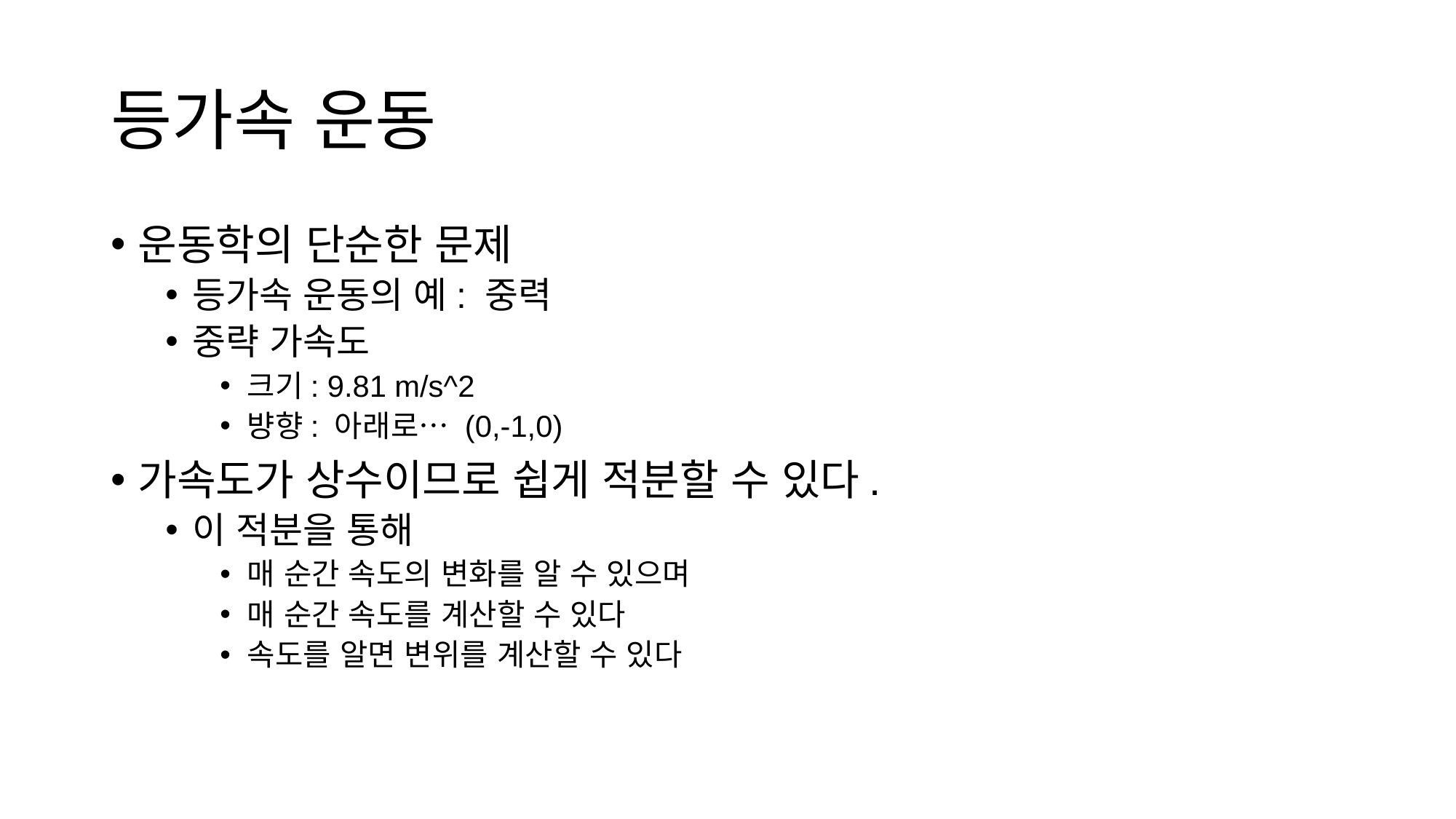

# 등가속 운동
운동학의 단순한 문제
등가속 운동의 예: 중력
중략 가속도
크기: 9.81 m/s^2
뱡향: 아래로… (0,-1,0)
가속도가 상수이므로 쉽게 적분할 수 있다.
이 적분을 통해
매 순간 속도의 변화를 알 수 있으며
매 순간 속도를 계산할 수 있다
속도를 알면 변위를 계산할 수 있다